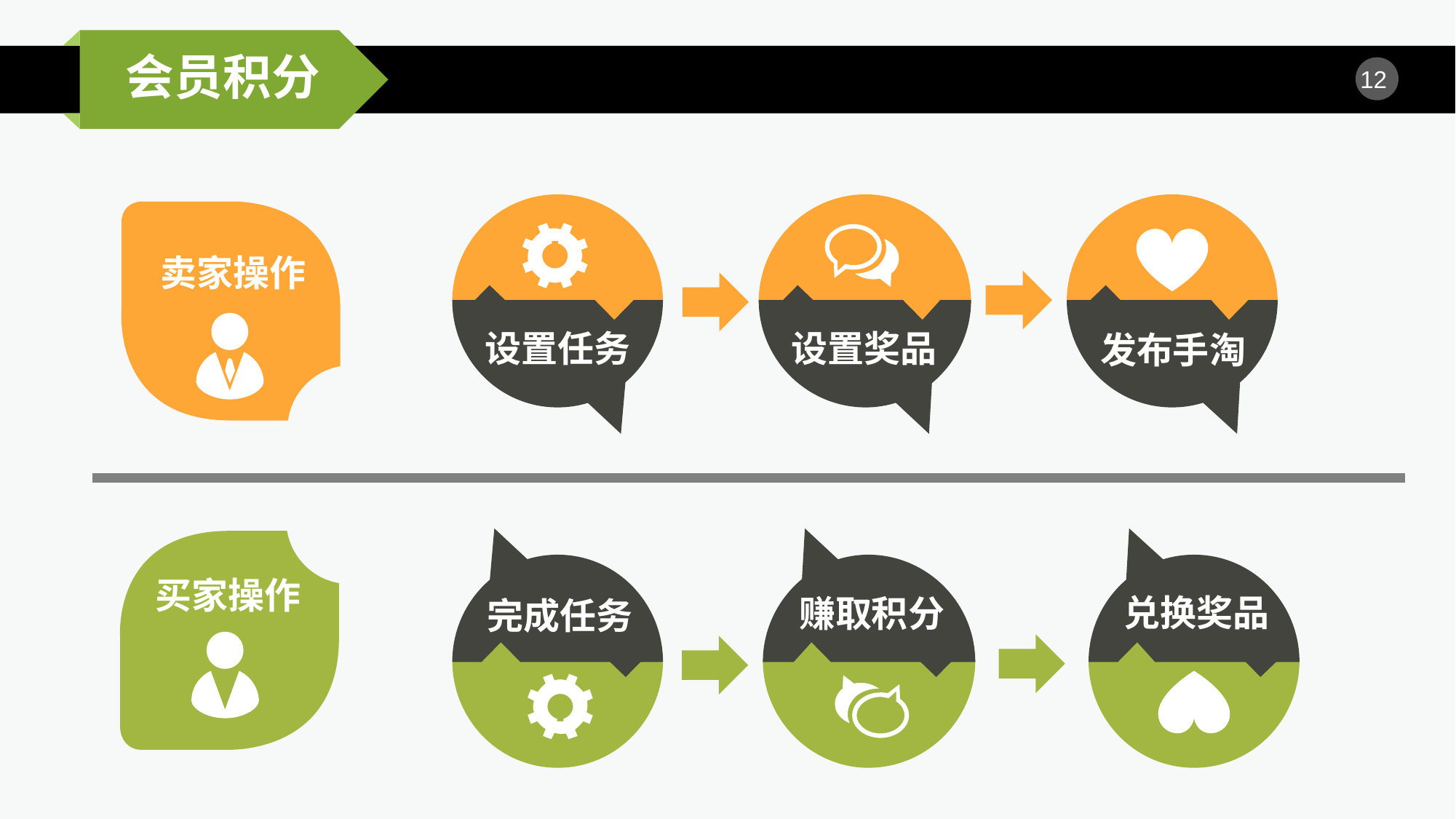

会员积分

卖家操作

设置任务
设置奖品
发布手淘

买家操作
兑换奖品
赚取积分
完成任务